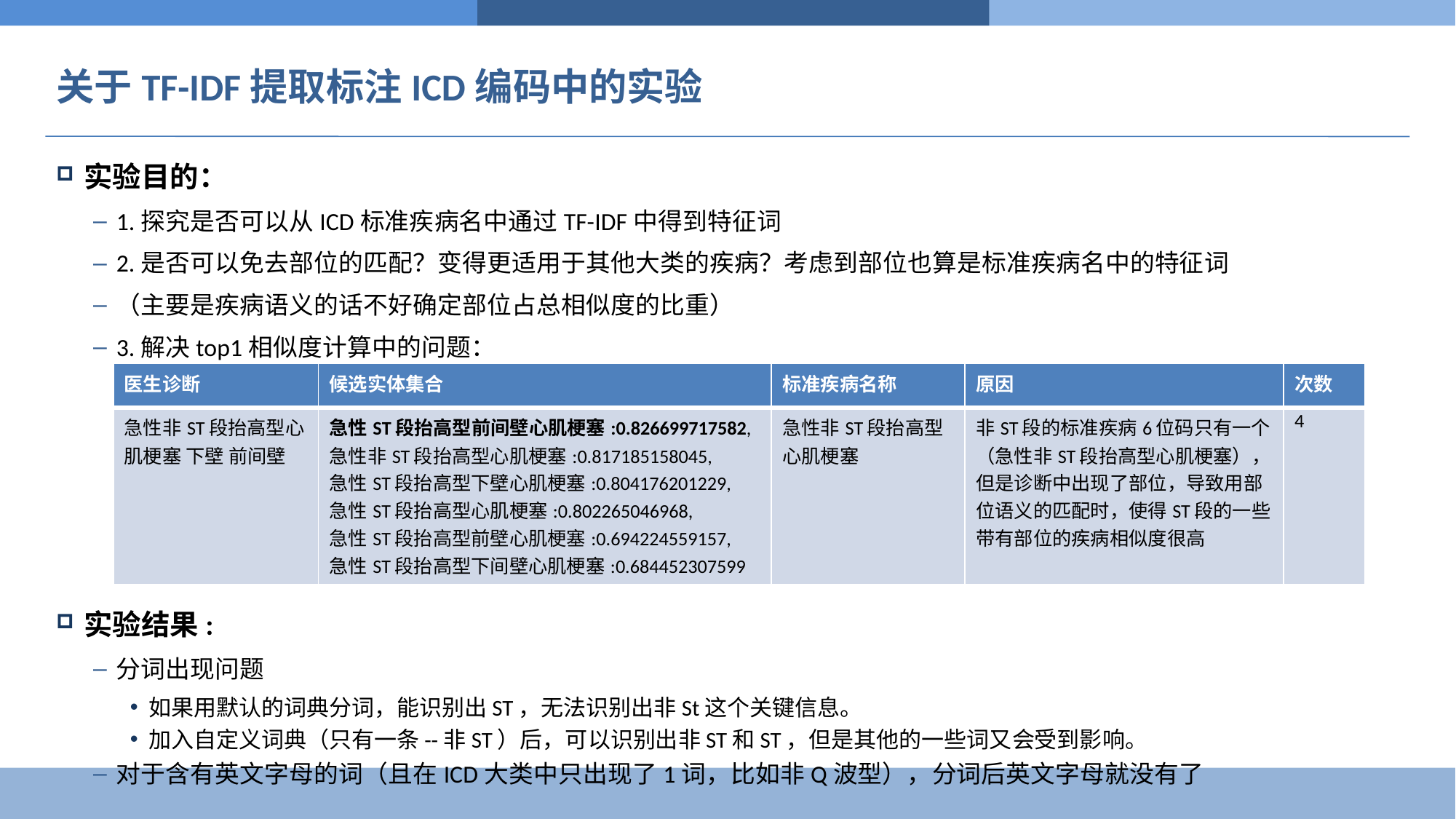

# 关于TF-IDF提取标注ICD编码中的实验
实验目的：
1.探究是否可以从ICD标准疾病名中通过TF-IDF中得到特征词
2.是否可以免去部位的匹配？变得更适用于其他大类的疾病？考虑到部位也算是标准疾病名中的特征词
（主要是疾病语义的话不好确定部位占总相似度的比重）
3.解决top1相似度计算中的问题：

实验结果:
分词出现问题
如果用默认的词典分词，能识别出ST，无法识别出非St这个关键信息。
加入自定义词典（只有一条--非ST）后，可以识别出非ST和ST，但是其他的一些词又会受到影响。
对于含有英文字母的词（且在ICD大类中只出现了1词，比如非Q波型），分词后英文字母就没有了

| 医生诊断 | 候选实体集合 | 标准疾病名称 | 原因 | 次数 |
| --- | --- | --- | --- | --- |
| 急性非ST段抬高型心肌梗塞 下壁 前间壁 | 急性ST段抬高型前间壁心肌梗塞:0.826699717582, 急性非ST段抬高型心肌梗塞:0.817185158045, 急性ST段抬高型下壁心肌梗塞:0.804176201229, 急性ST段抬高型心肌梗塞:0.802265046968, 急性ST段抬高型前壁心肌梗塞:0.694224559157, 急性ST段抬高型下间壁心肌梗塞:0.684452307599 | 急性非ST段抬高型心肌梗塞 | 非ST段的标准疾病6位码只有一个（急性非ST段抬高型心肌梗塞），但是诊断中出现了部位，导致用部位语义的匹配时，使得ST段的一些带有部位的疾病相似度很高 | 4 |